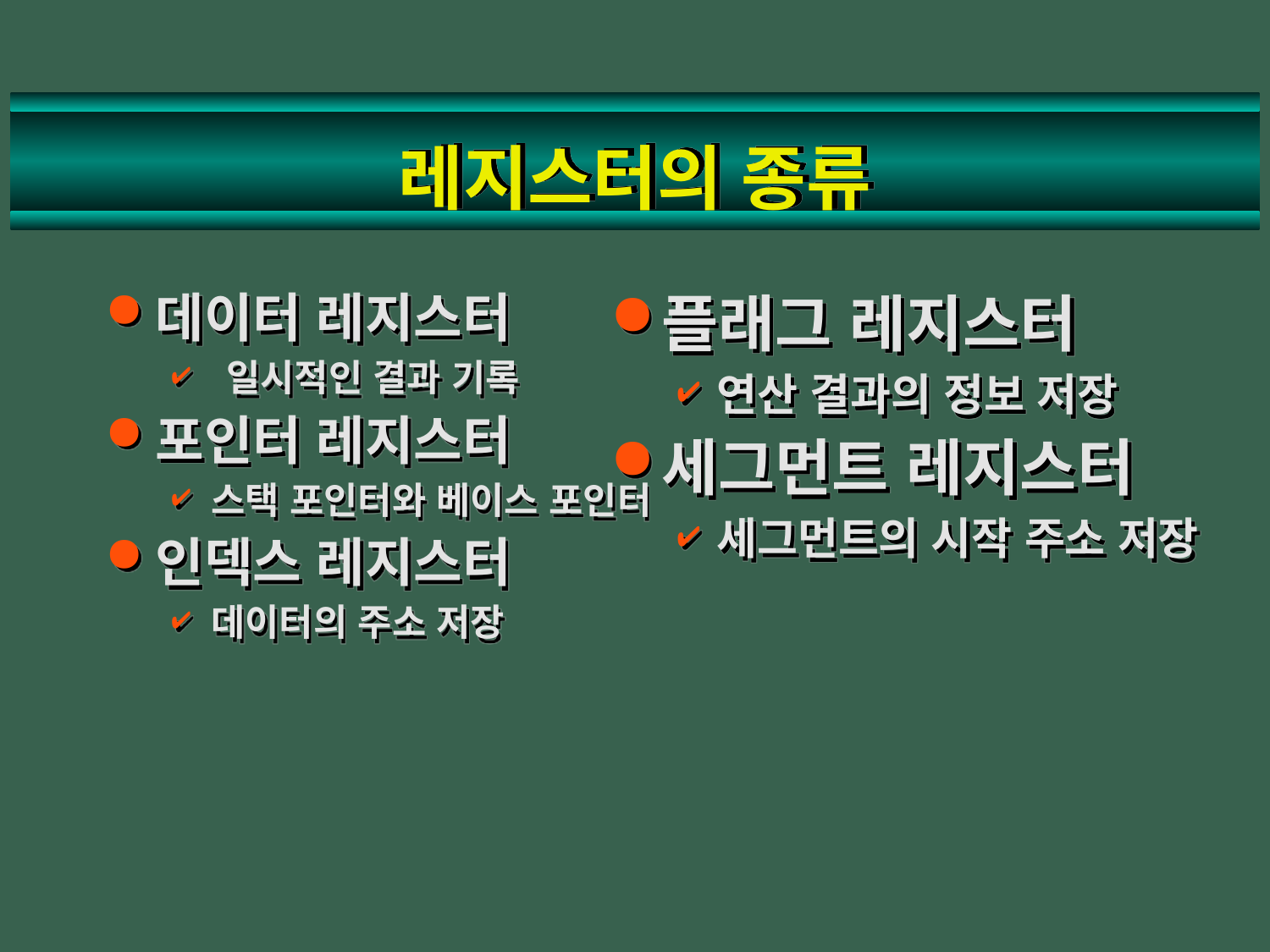

# 레지스터의 종류
데이터 레지스터
  일시적인 결과 기록
포인터 레지스터
스택 포인터와 베이스 포인터
인덱스 레지스터
데이터의 주소 저장
플래그 레지스터
연산 결과의 정보 저장
세그먼트 레지스터
세그먼트의 시작 주소 저장